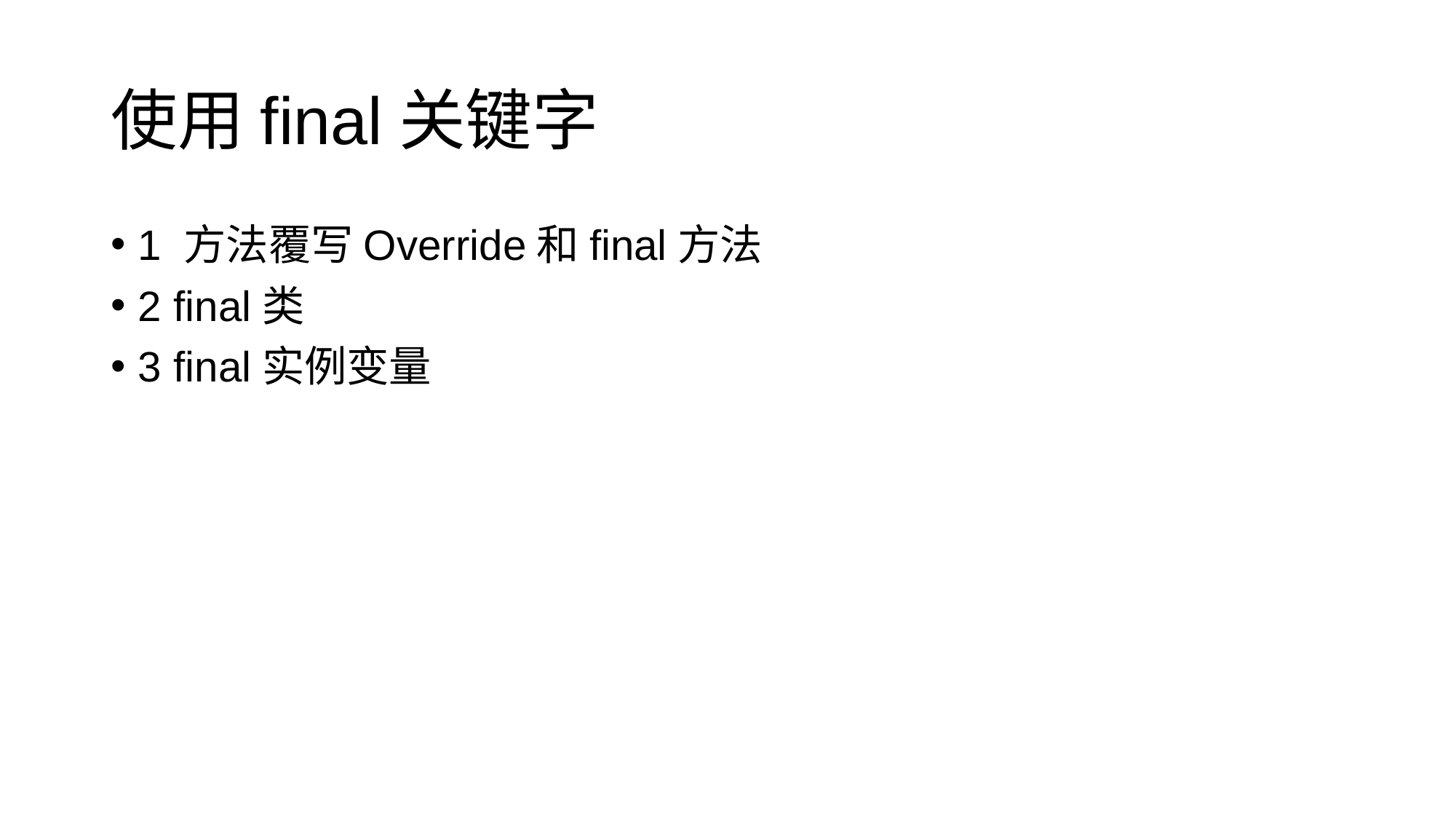

# 使用final关键字
1 方法覆写Override和final方法
2 final类
3 final实例变量